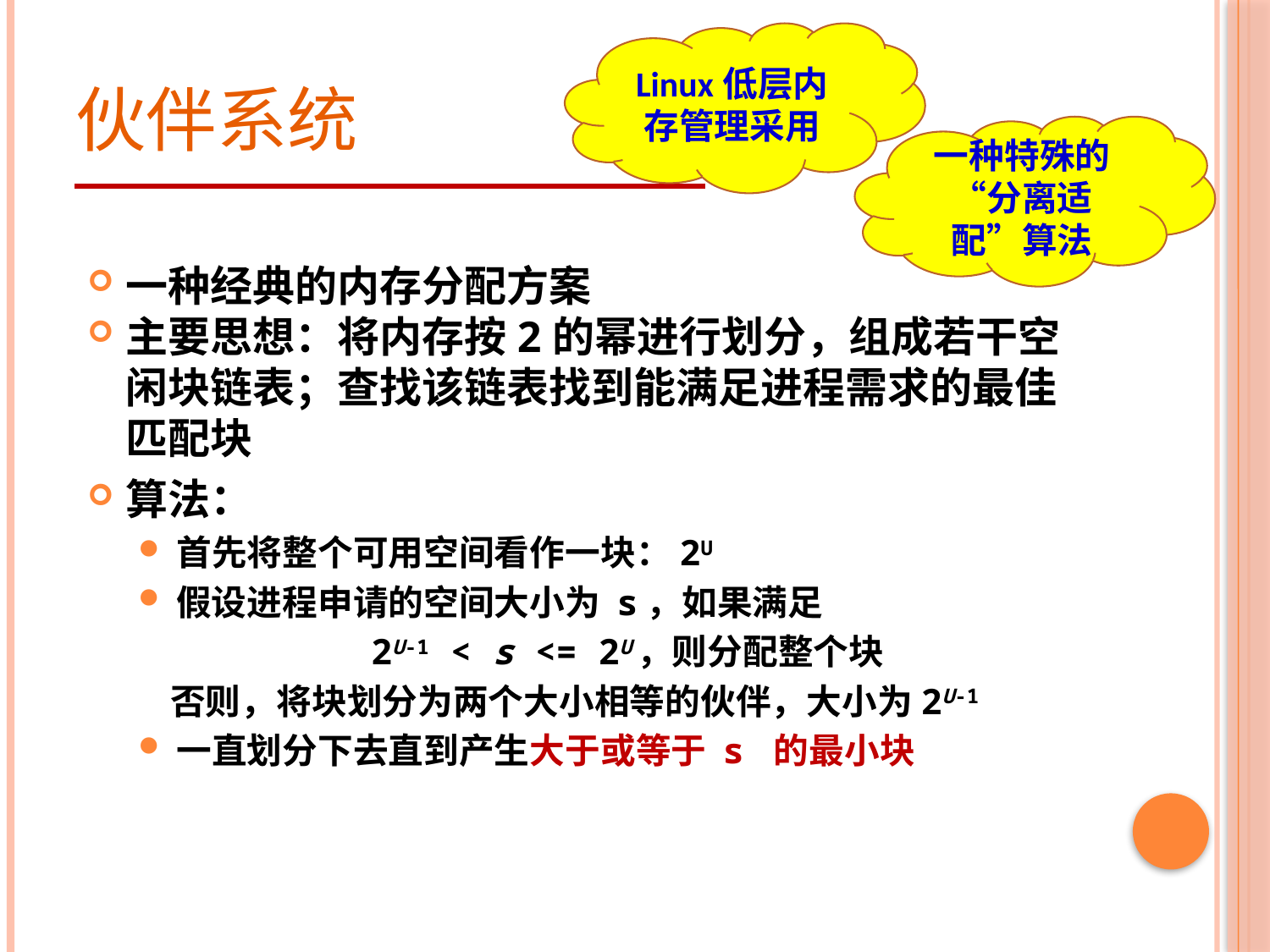

Linux低层内存管理采用
# 伙伴系统
一种特殊的“分离适配”算法
一种经典的内存分配方案
主要思想：将内存按2的幂进行划分，组成若干空闲块链表；查找该链表找到能满足进程需求的最佳匹配块
算法：
首先将整个可用空间看作一块：2U
假设进程申请的空间大小为 s，如果满足
           2U-1 < s <= 2U，则分配整个块
     否则，将块划分为两个大小相等的伙伴，大小为2U-1
一直划分下去直到产生大于或等于 s 的最小块